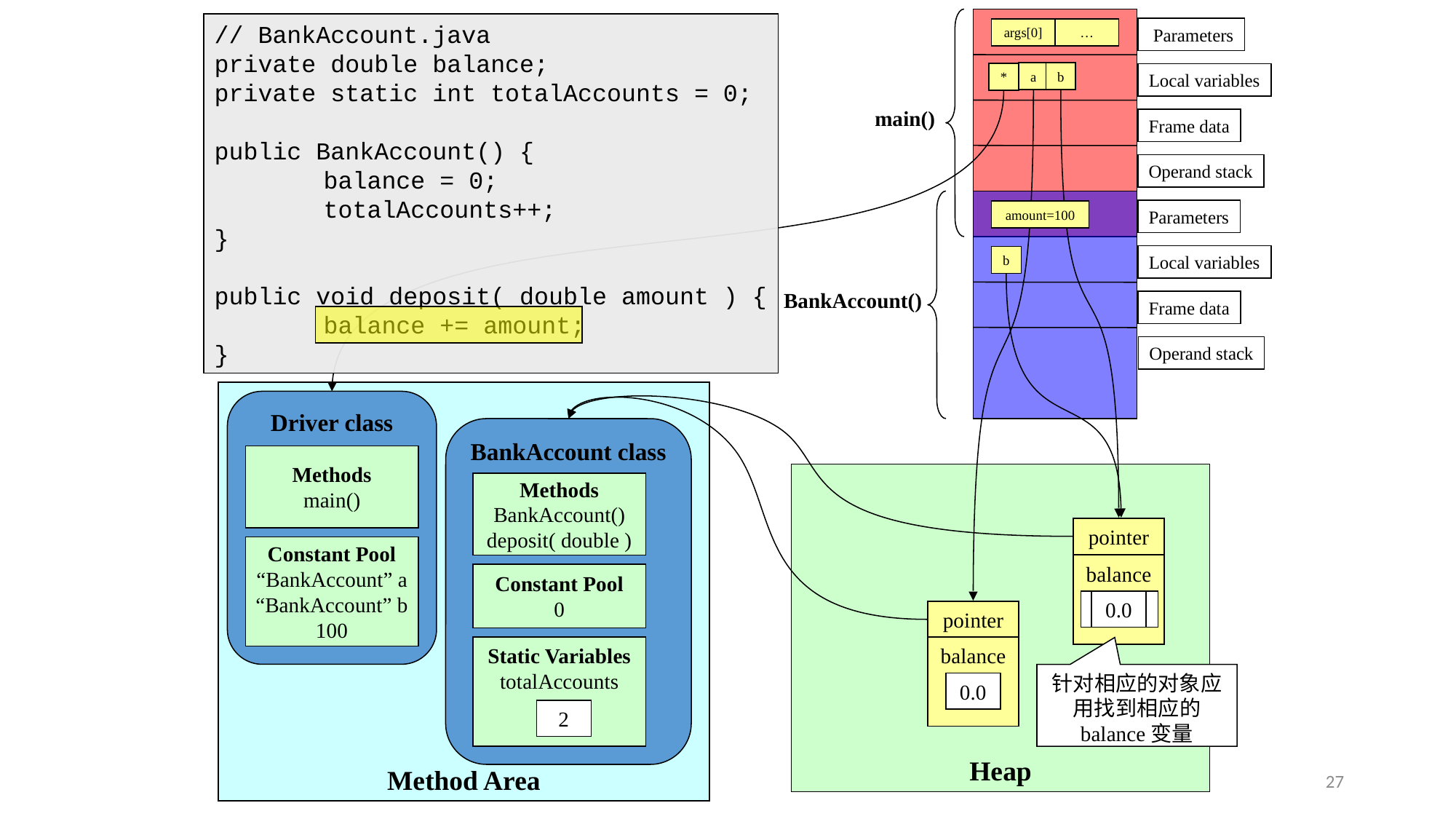

// BankAccount.java
private double balance;
private static int totalAccounts = 0;

public BankAccount() {
	balance = 0;
	totalAccounts++;
}

public void deposit( double amount ) {
	balance += amount;
}
args[0]
…
 Parameters

a
b
*
Local variables
main()

Frame data

Operand stack

amount=100
Parameters
b
Local variables
BankAccount()

Frame data

Operand stack
Method Area
Driver class
BankAccount class

Methods
main()
Heap
Methods
BankAccount()
deposit( double )
pointer
Constant Pool
“BankAccount” a
“BankAccount” b
100
balance
Constant Pool
0
100.0
0.0
pointer
Static Variables
totalAccounts
balance
针对相应的对象应用找到相应的 balance变量
0.0
2
27